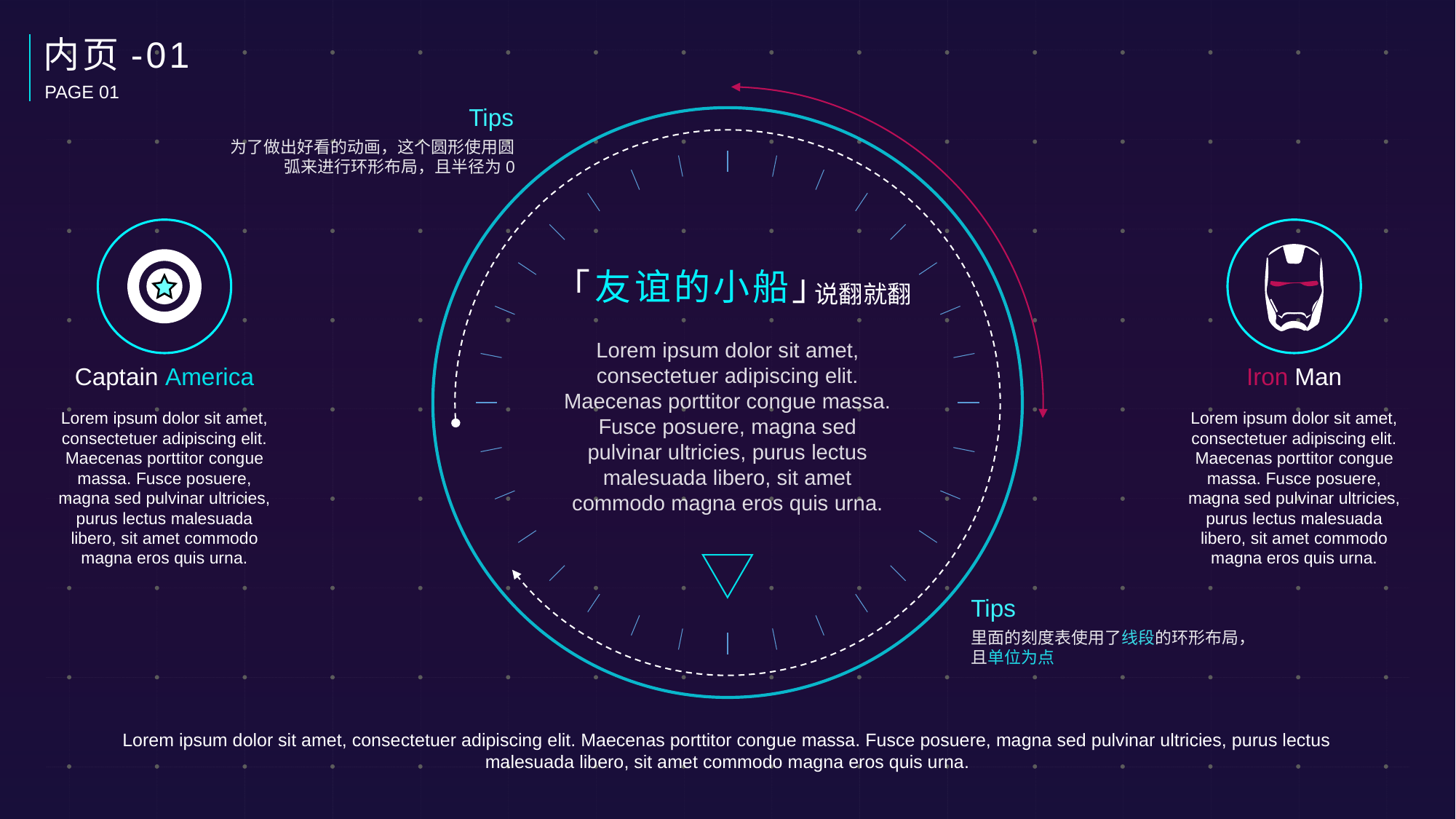

内页-01
PAGE 01

Tips

为了做出好看的动画，这个圆形使用圆弧来进行环形布局，且半径为0

Captain America
Lorem ipsum dolor sit amet, consectetuer adipiscing elit. Maecenas porttitor congue massa. Fusce posuere, magna sed pulvinar ultricies, purus lectus malesuada libero, sit amet commodo magna eros quis urna.

Iron Man
Lorem ipsum dolor sit amet, consectetuer adipiscing elit. Maecenas porttitor congue massa. Fusce posuere, magna sed pulvinar ultricies, purus lectus malesuada libero, sit amet commodo magna eros quis urna.
「友谊的小船」
说翻就翻
Lorem ipsum dolor sit amet, consectetuer adipiscing elit. Maecenas porttitor congue massa. Fusce posuere, magna sed pulvinar ultricies, purus lectus malesuada libero, sit amet commodo magna eros quis urna.

Tips
里面的刻度表使用了线段的环形布局，且单位为点
Lorem ipsum dolor sit amet, consectetuer adipiscing elit. Maecenas porttitor congue massa. Fusce posuere, magna sed pulvinar ultricies, purus lectus malesuada libero, sit amet commodo magna eros quis urna.